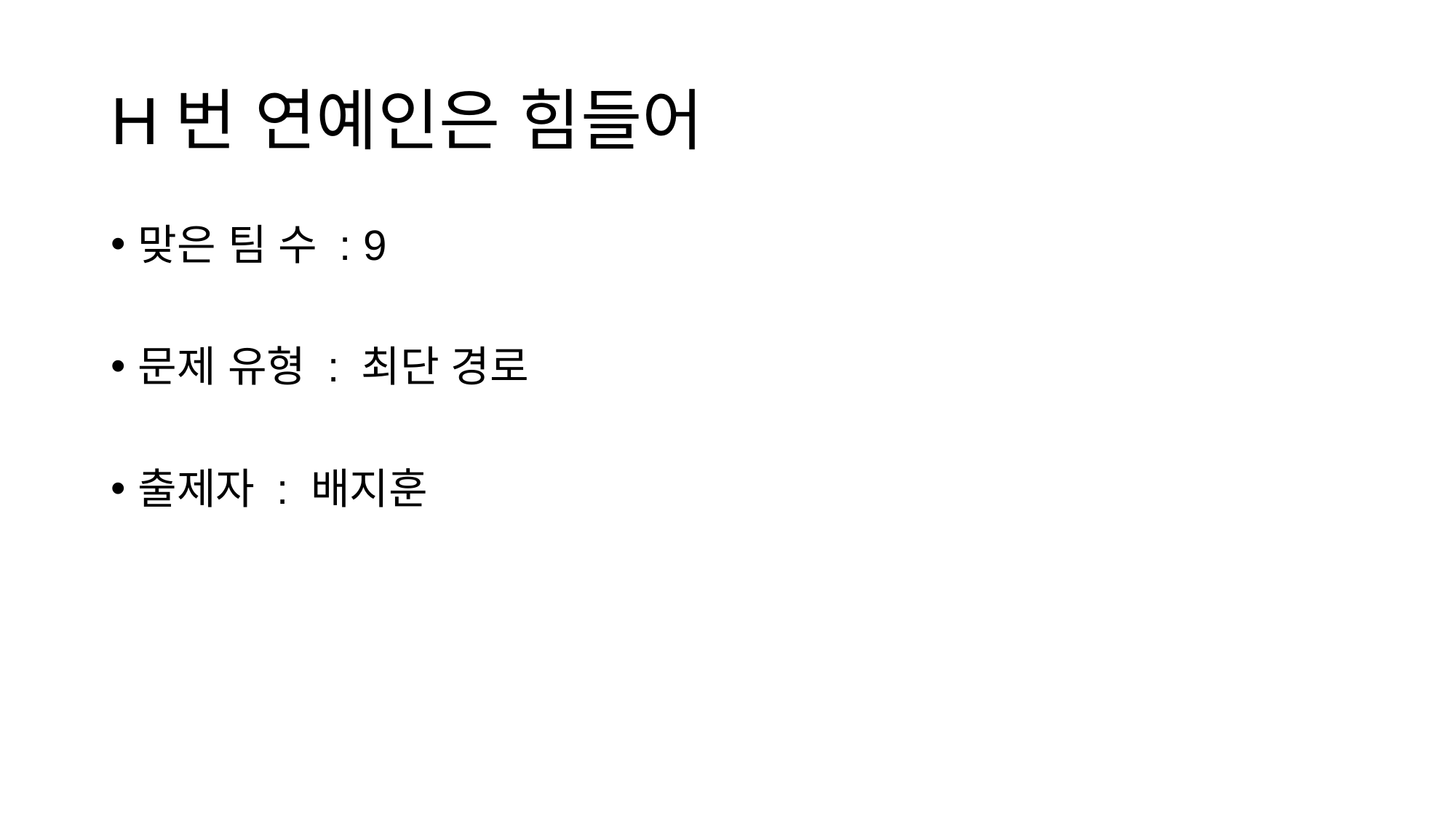

# H번 연예인은 힘들어
맞은 팀 수 : 9

문제 유형 : 최단 경로

출제자 : 배지훈